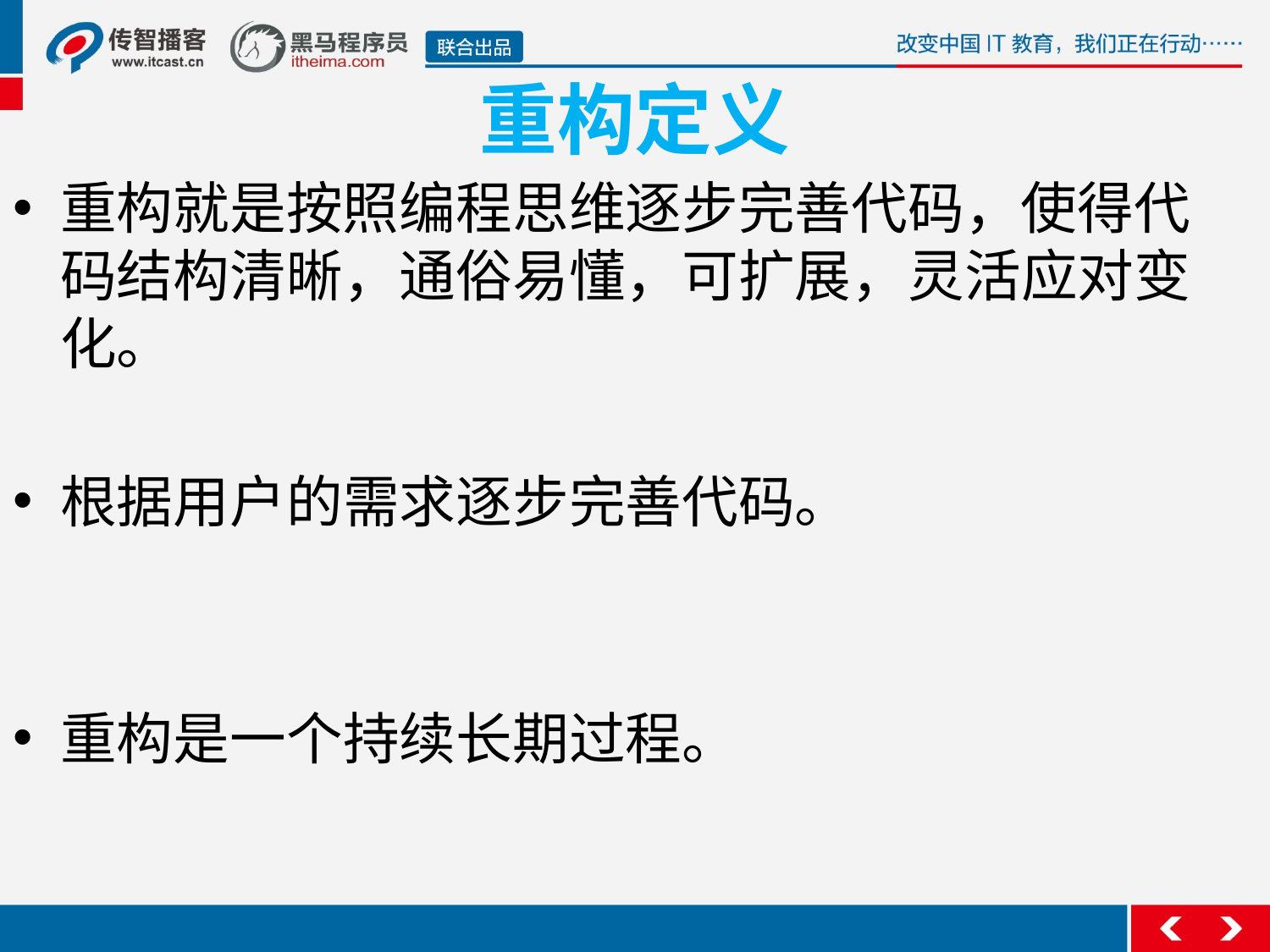

# 重构定义
重构就是按照编程思维逐步完善代码，使得代码结构清晰，通俗易懂，可扩展，灵活应对变化。

根据用户的需求逐步完善代码。

重构是一个持续长期过程。